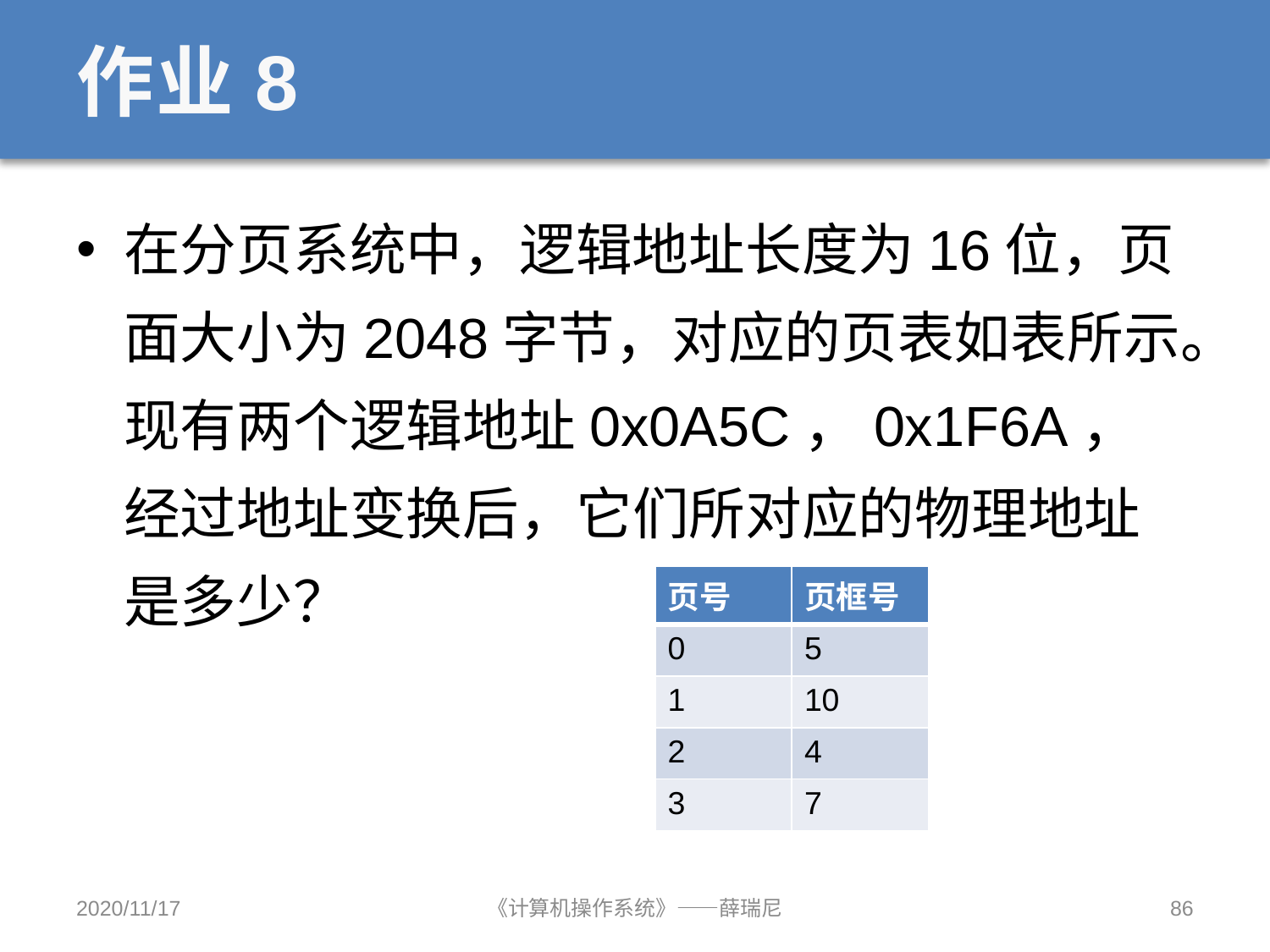

# 作业8
在分页系统中，逻辑地址长度为16位，页面大小为2048字节，对应的页表如表所示。现有两个逻辑地址0x0A5C，0x1F6A，经过地址变换后，它们所对应的物理地址是多少？
| 页号 | 页框号 |
| --- | --- |
| 0 | 5 |
| 1 | 10 |
| 2 | 4 |
| 3 | 7 |
2020/11/17
《计算机操作系统》——薛瑞尼
86